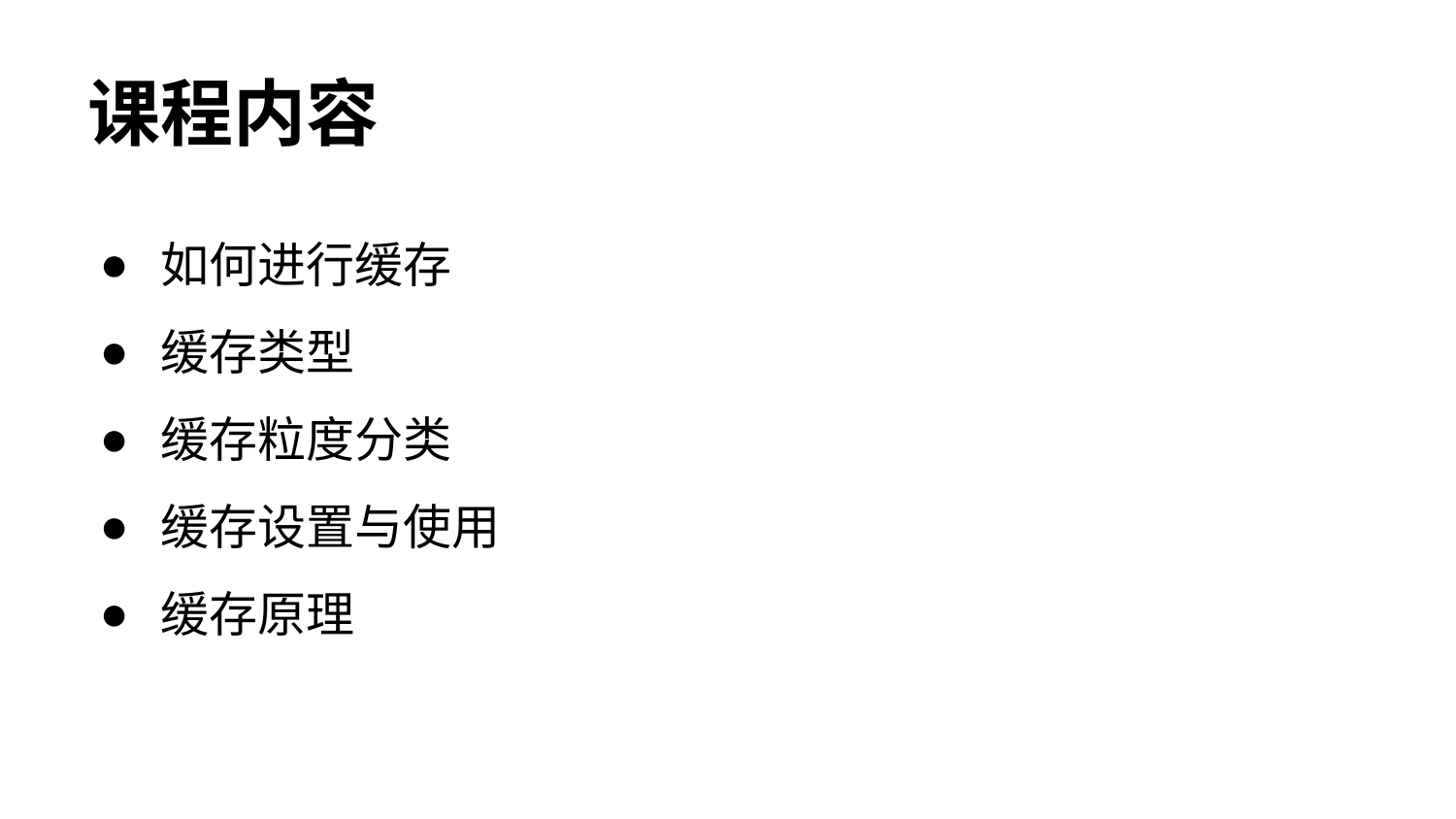

# 课程内容
如何进行缓存
缓存类型
缓存粒度分类
缓存设置与使用
缓存原理